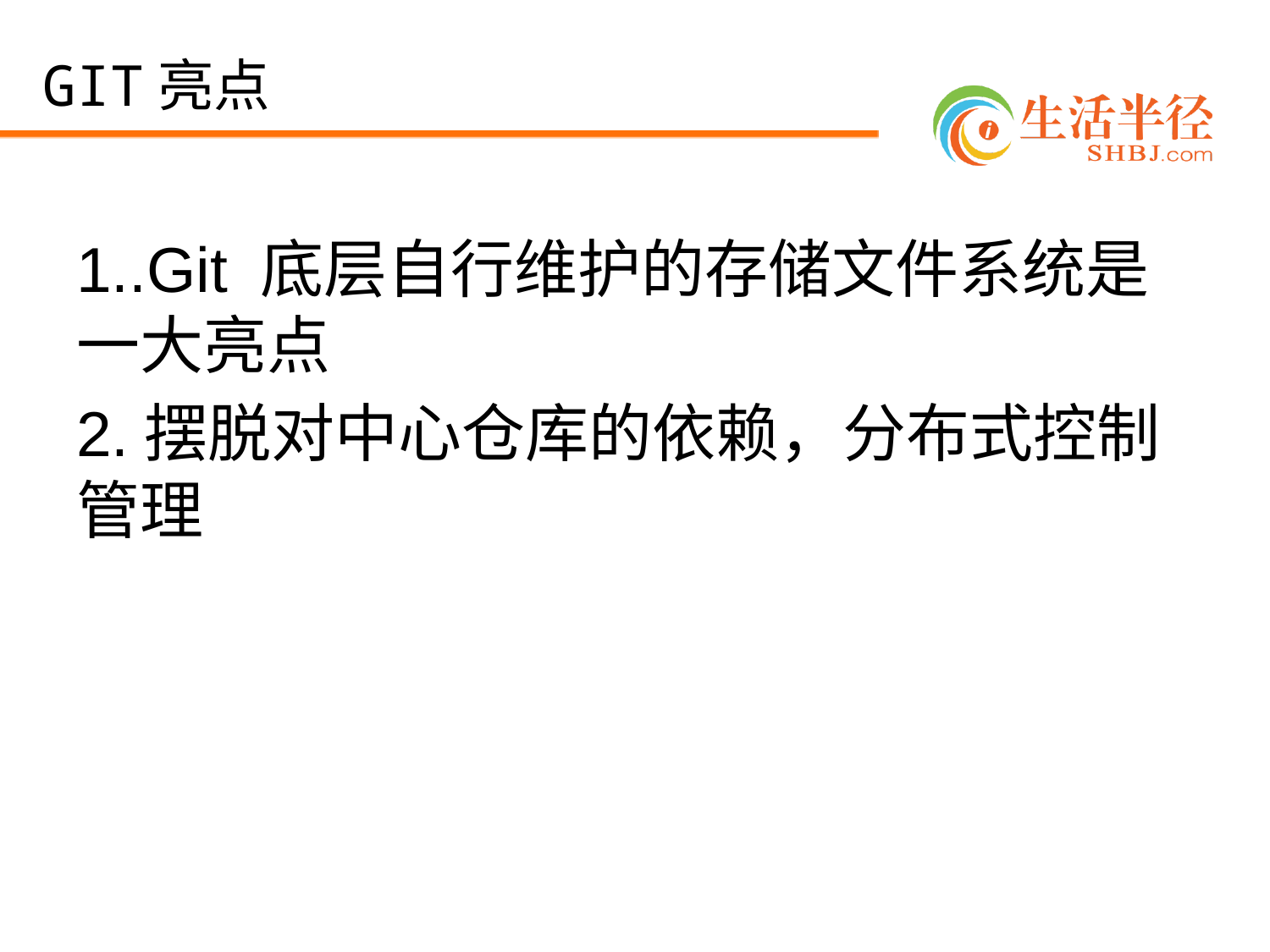

# GIT亮点
1..Git 底层自行维护的存储文件系统是一大亮点
2.摆脱对中心仓库的依赖，分布式控制管理